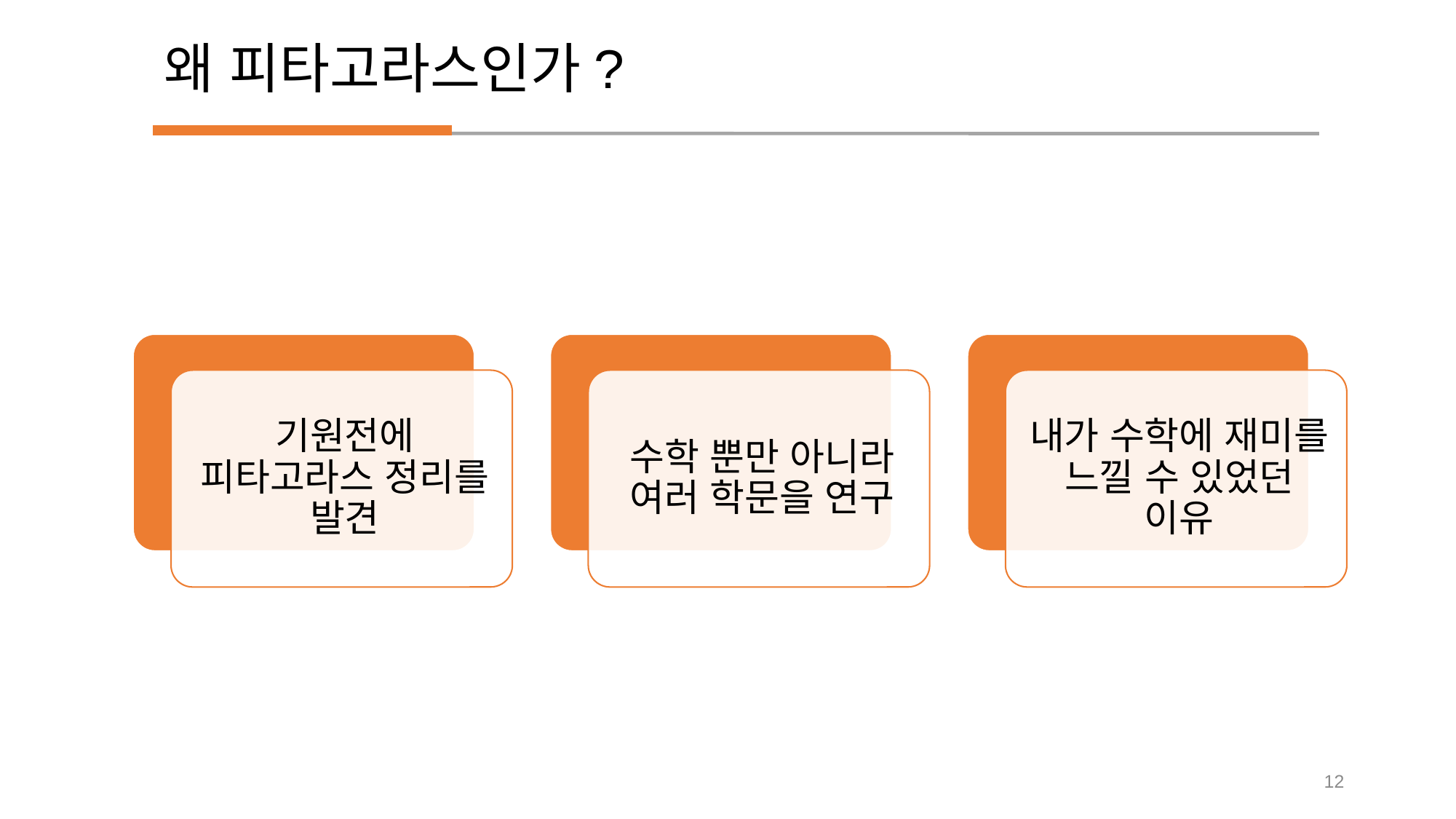

# 왜 피타고라스인가?

기원전에 피타고라스 정리를 발견
수학 뿐만 아니라 여러 학문을 연구
내가 수학에 재미를 느낄 수 있었던 이유
12